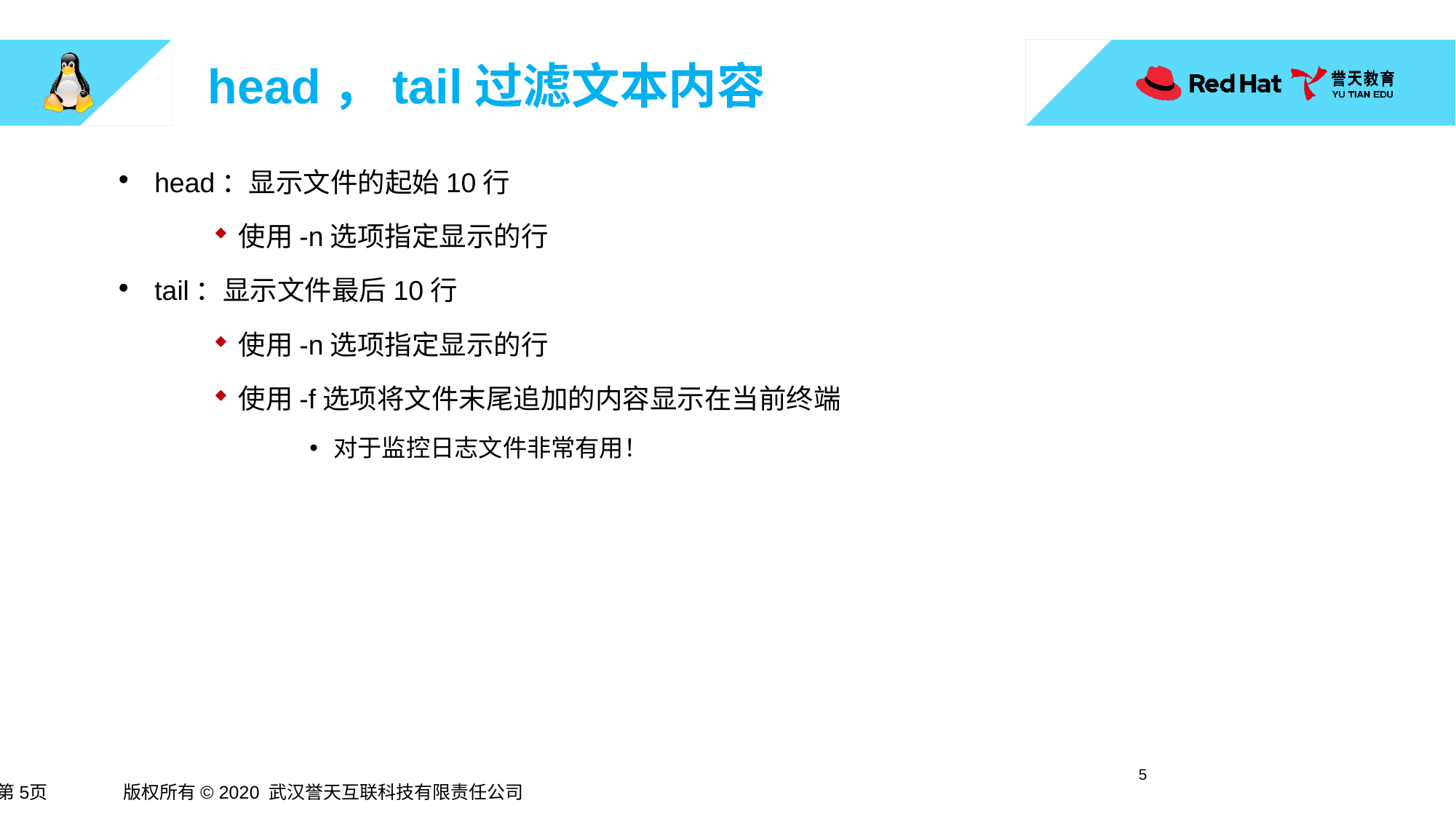

# head，tail过滤文本内容
head：显示文件的起始10行
使用-n选项指定显示的行
tail：显示文件最后10行
使用-n选项指定显示的行
使用-f选项将文件末尾追加的内容显示在当前终端
对于监控日志文件非常有用！

5